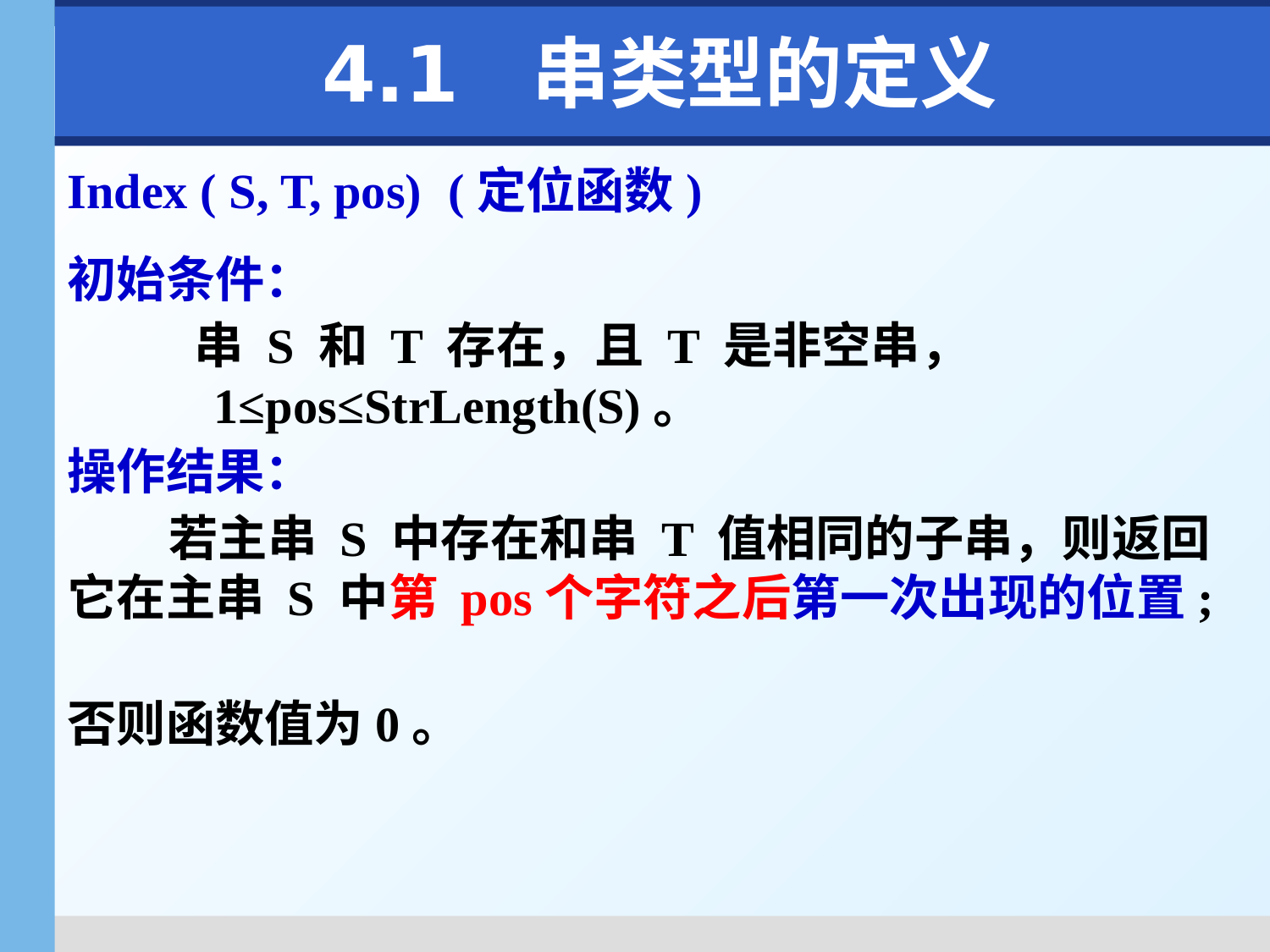

# 4.1  串类型的定义
Index ( S, T, pos)	(定位函数)
初始条件：
	串 S 和 T 存在，且 T 是非空串，
            1≤pos≤StrLength(S)。
操作结果：
        若主串 S 中存在和串 T 值相同的子串，则返回它在主串 S 中第 pos个字符之后第一次出现的位置;
否则函数值为0。